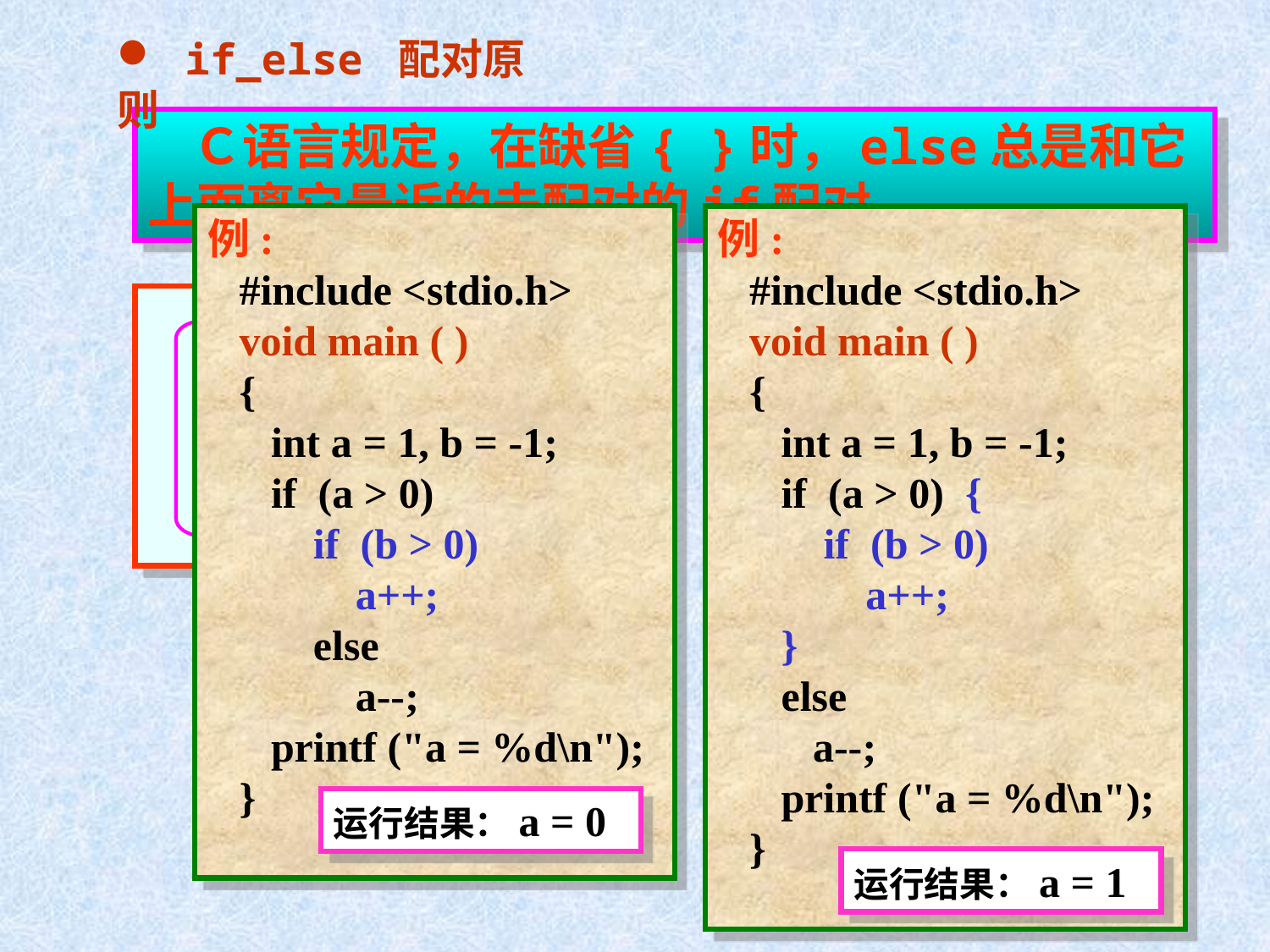

if_else 配对原则
   Ｃ语言规定，在缺省{ }时，else总是和它上面离它最近的未配对的if配对
例:
   #include <stdio.h>
   void main ( )
   {
      int a = 1, b = -1;
      if  (a > 0)
          if  (b > 0)
              a++;
          else
              a--;
      printf ("a = %d\n");
   }

例:
   #include <stdio.h>
   void main ( )
   {
      int a = 1, b = -1;
      if  (a > 0)  {
          if  (b > 0)
              a++;
      }
      else
         a--;
      printf ("a = %d\n");
   }

       if  (……)
              if  (……)
                    if  (……)
                   else……
             else……
       else……

运行结果：a = 0
运行结果：a = 1